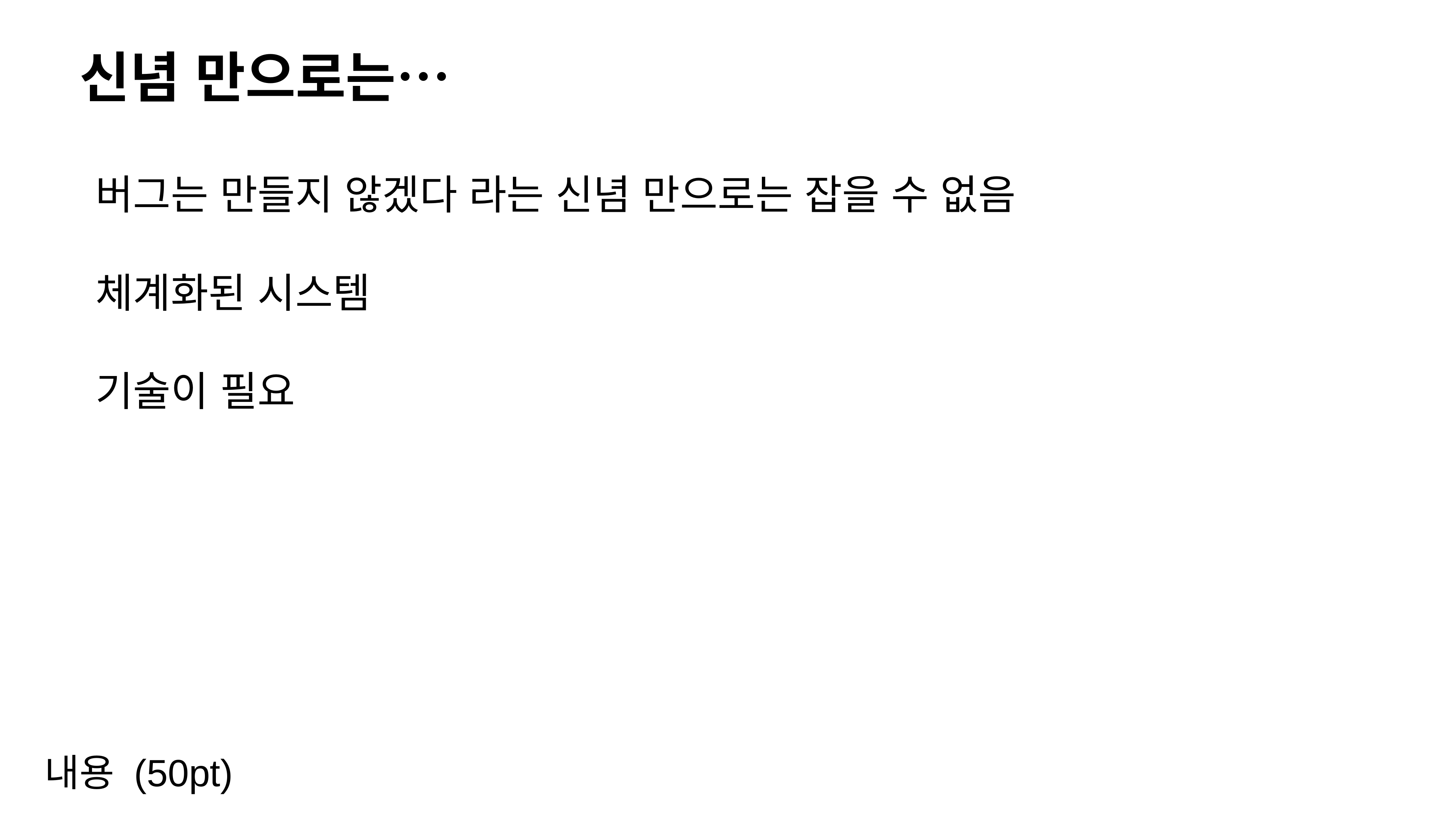

신념 만으로는…
버그는 만들지 않겠다 라는 신념 만으로는 잡을 수 없음
체계화된 시스템
기술이 필요
내용 (50pt)